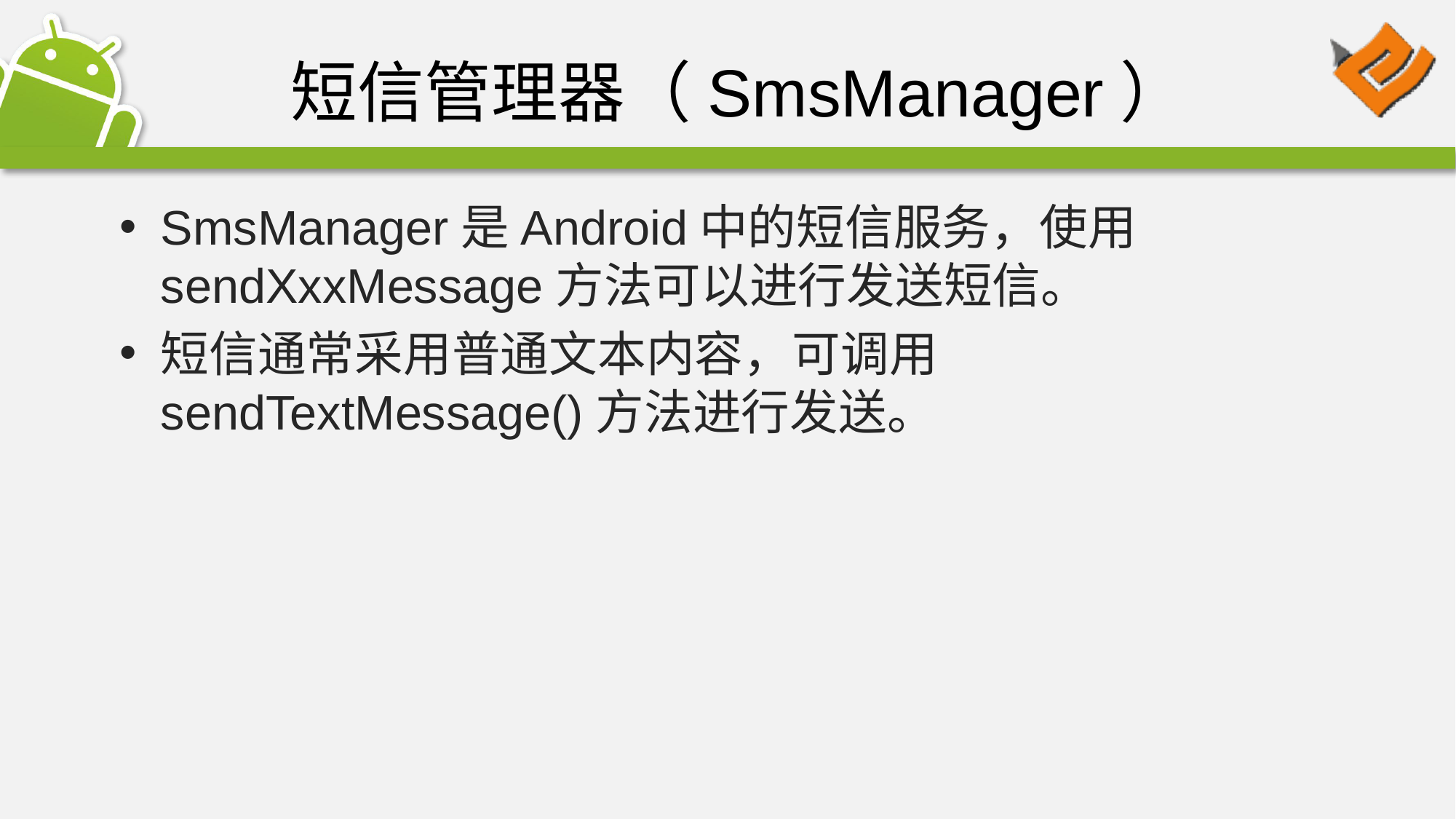

# 短信管理器（SmsManager）
SmsManager是Android中的短信服务，使用sendXxxMessage方法可以进行发送短信。
短信通常采用普通文本内容，可调用sendTextMessage()方法进行发送。